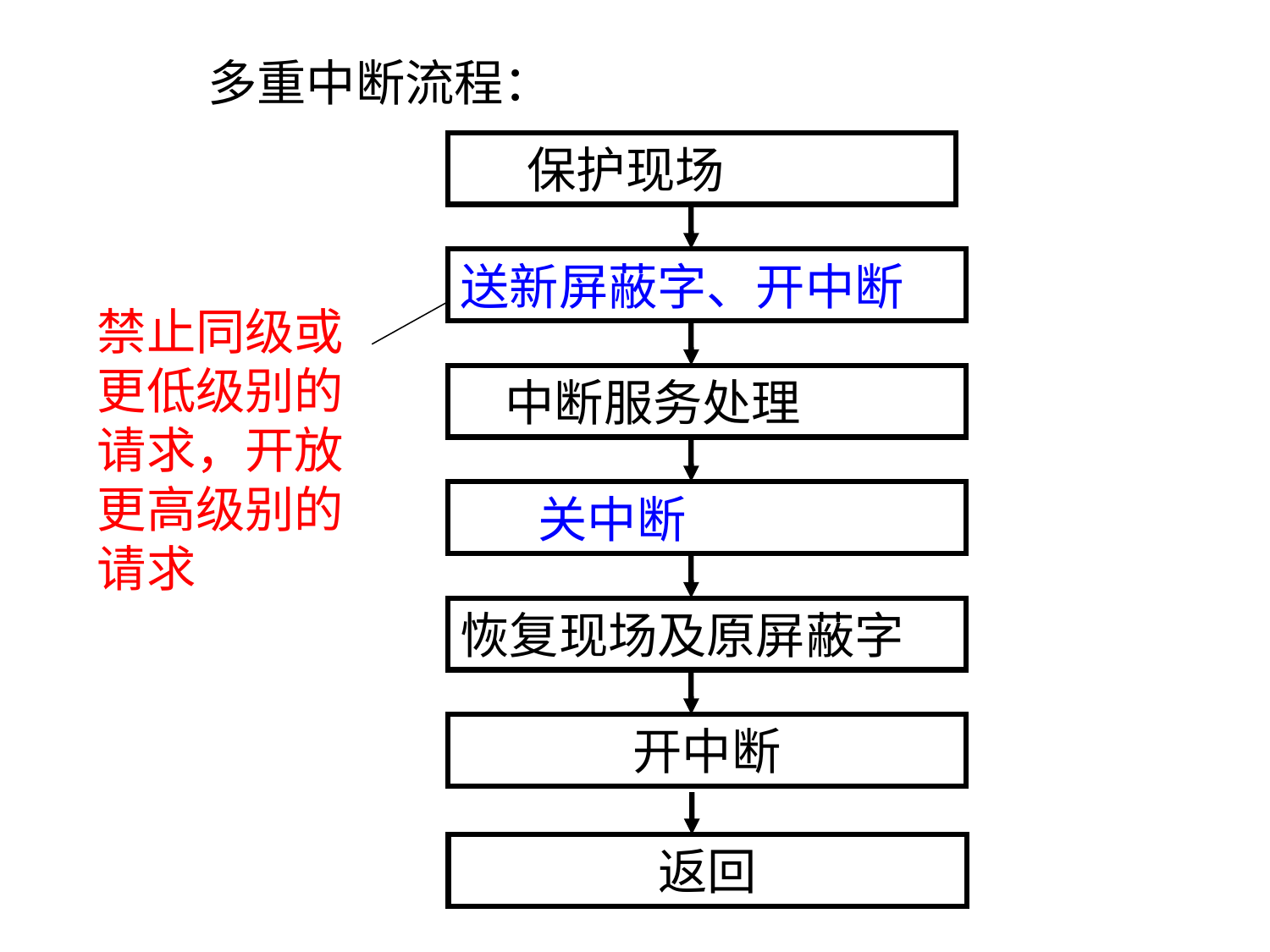

多重中断流程：
     保护现场

送新屏蔽字、开中断
禁止同级或更低级别的请求，开放更高级别的请求

   中断服务处理

      关中断

恢复现场及原屏蔽字

开中断

返回